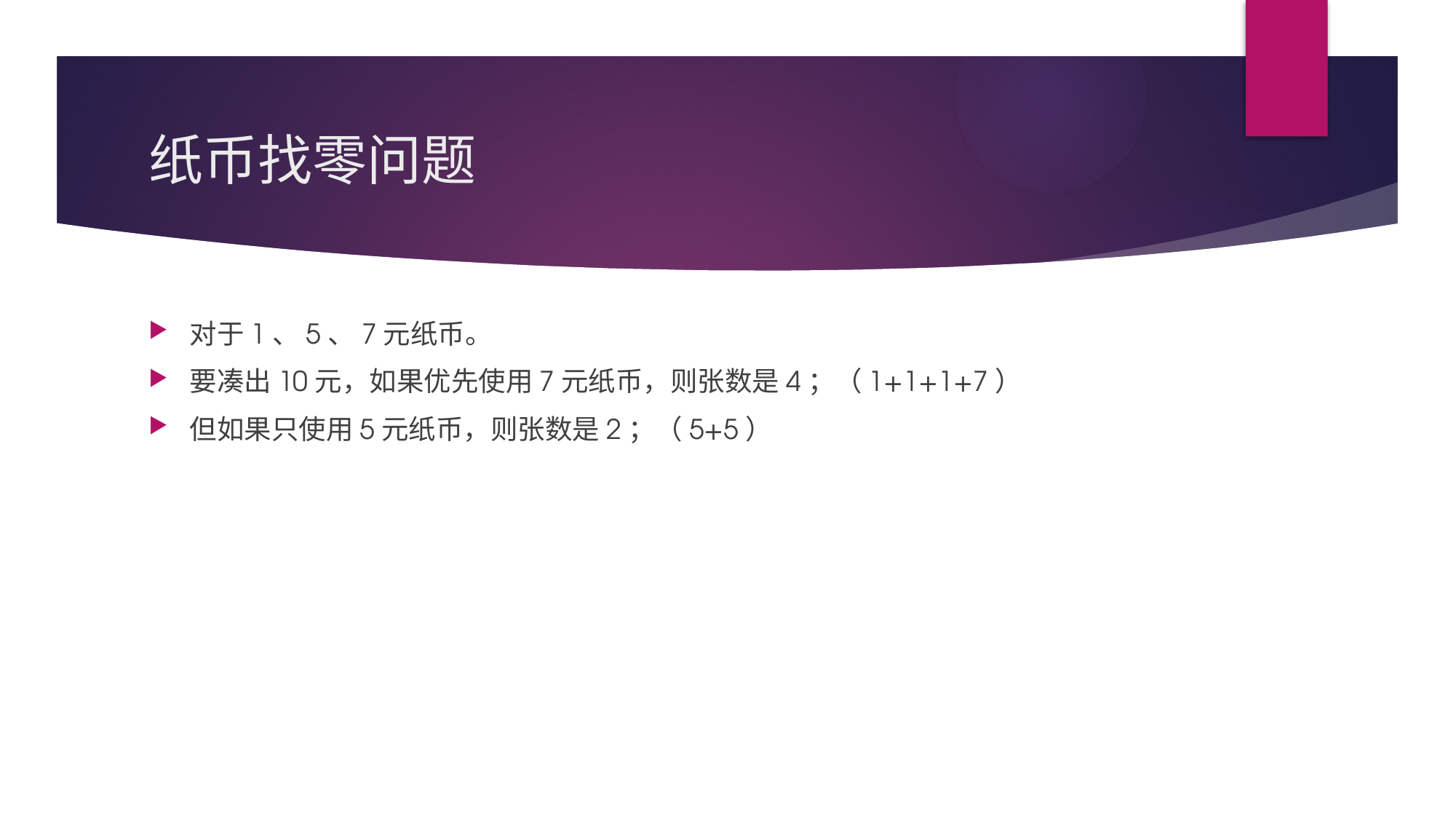

# 纸币找零问题
对于1、5、7元纸币。
要凑出10元，如果优先使用7元纸币，则张数是4；（1+1+1+7）
但如果只使用5元纸币，则张数是2；（5+5）